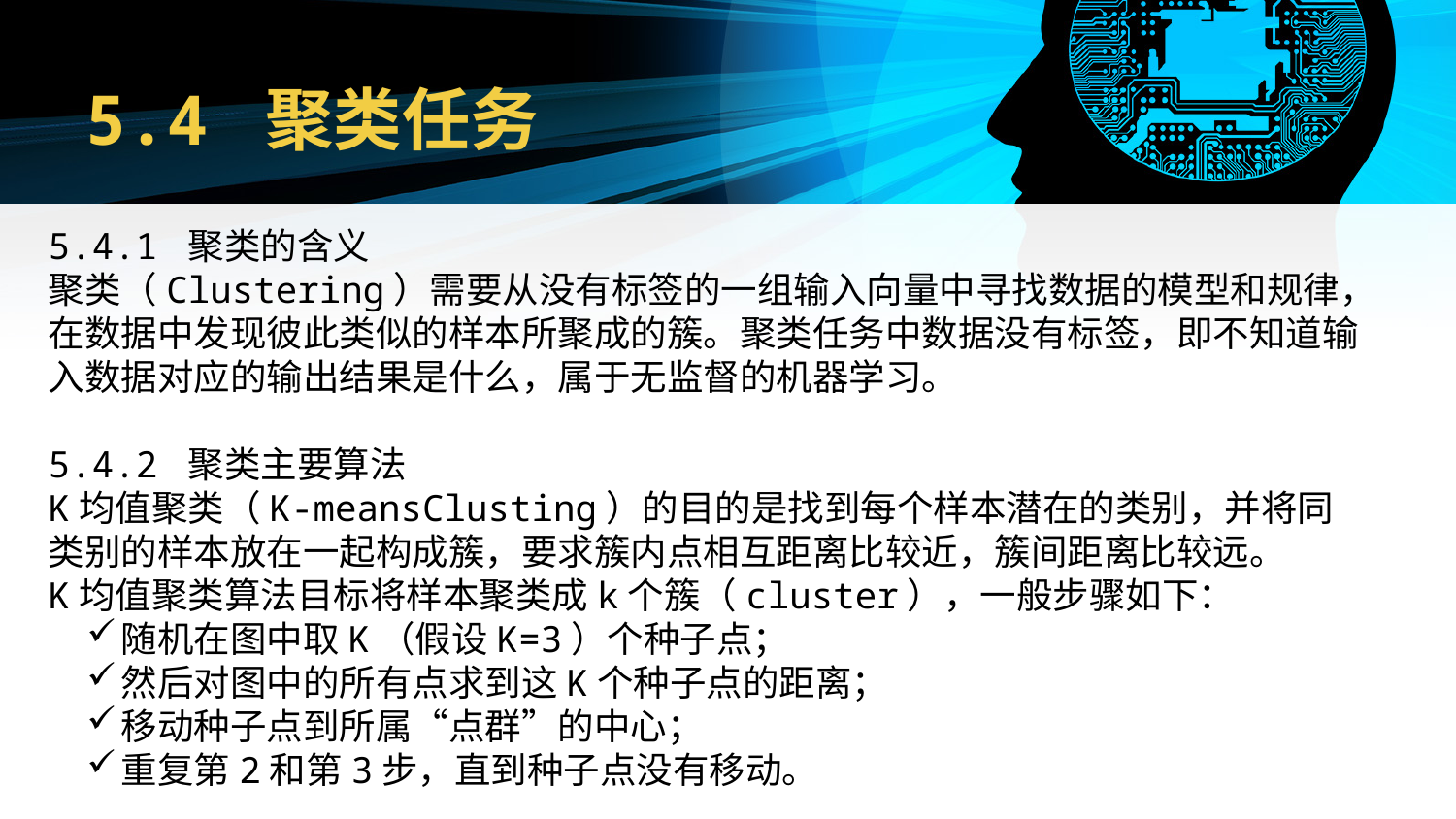

# 5.4 聚类任务
5.4.1 聚类的含义
聚类（Clustering）需要从没有标签的一组输入向量中寻找数据的模型和规律，在数据中发现彼此类似的样本所聚成的簇。聚类任务中数据没有标签，即不知道输入数据对应的输出结果是什么，属于无监督的机器学习。

5.4.2 聚类主要算法
K均值聚类（K-meansClusting）的目的是找到每个样本潜在的类别，并将同类别的样本放在一起构成簇，要求簇内点相互距离比较近，簇间距离比较远。
K均值聚类算法目标将样本聚类成k个簇（cluster），一般步骤如下：
随机在图中取K（假设K=3）个种子点；
然后对图中的所有点求到这K个种子点的距离；
移动种子点到所属“点群”的中心；
重复第2和第3步，直到种子点没有移动。